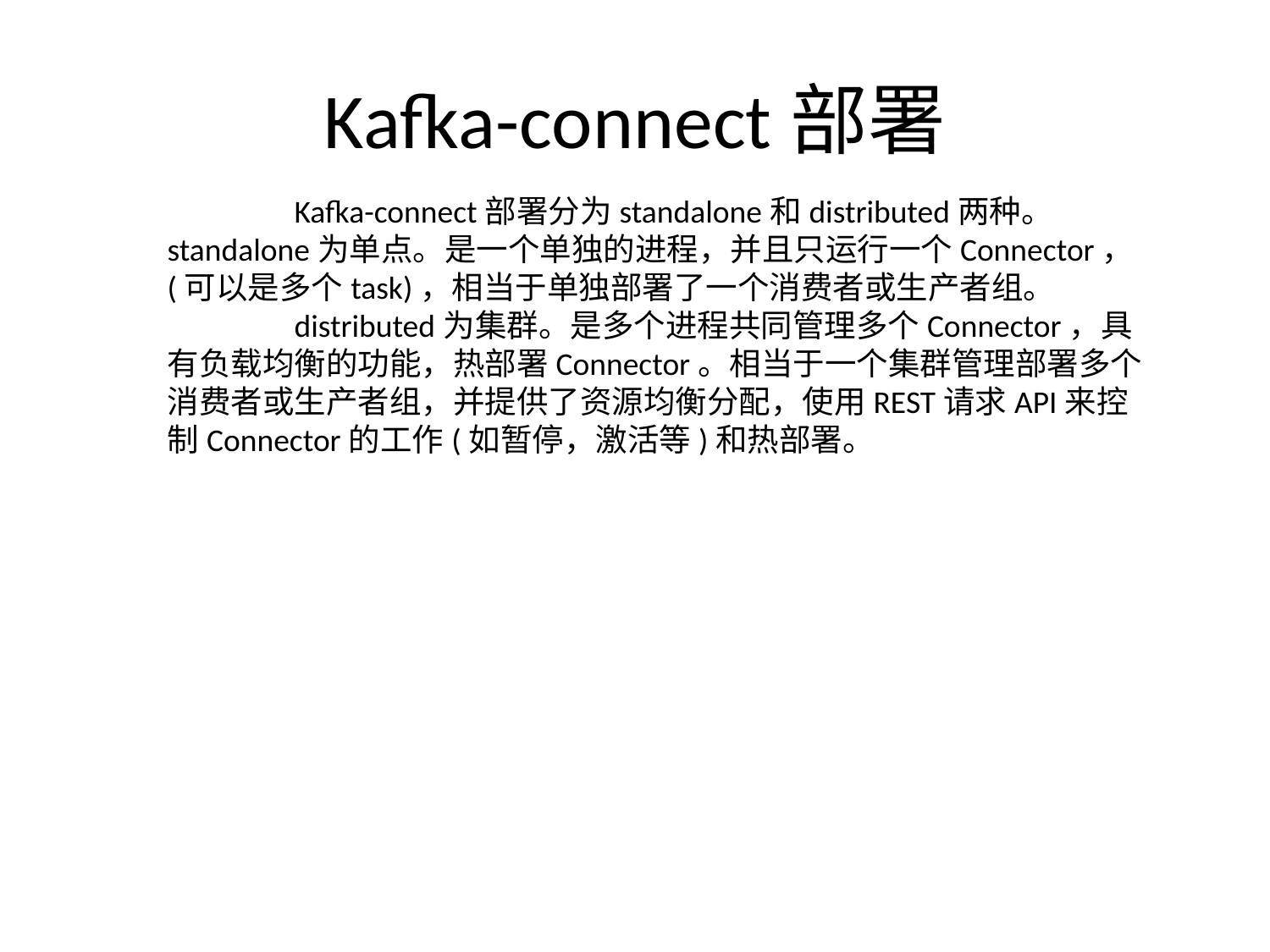

# Kafka-connect部署
	Kafka-connect部署分为standalone和distributed两种。	standalone为单点。是一个单独的进程，并且只运行一个Connector，(可以是多个task)，相当于单独部署了一个消费者或生产者组。
	distributed为集群。是多个进程共同管理多个Connector，具有负载均衡的功能，热部署Connector。相当于一个集群管理部署多个消费者或生产者组，并提供了资源均衡分配，使用REST请求API来控制Connector的工作(如暂停，激活等)和热部署。